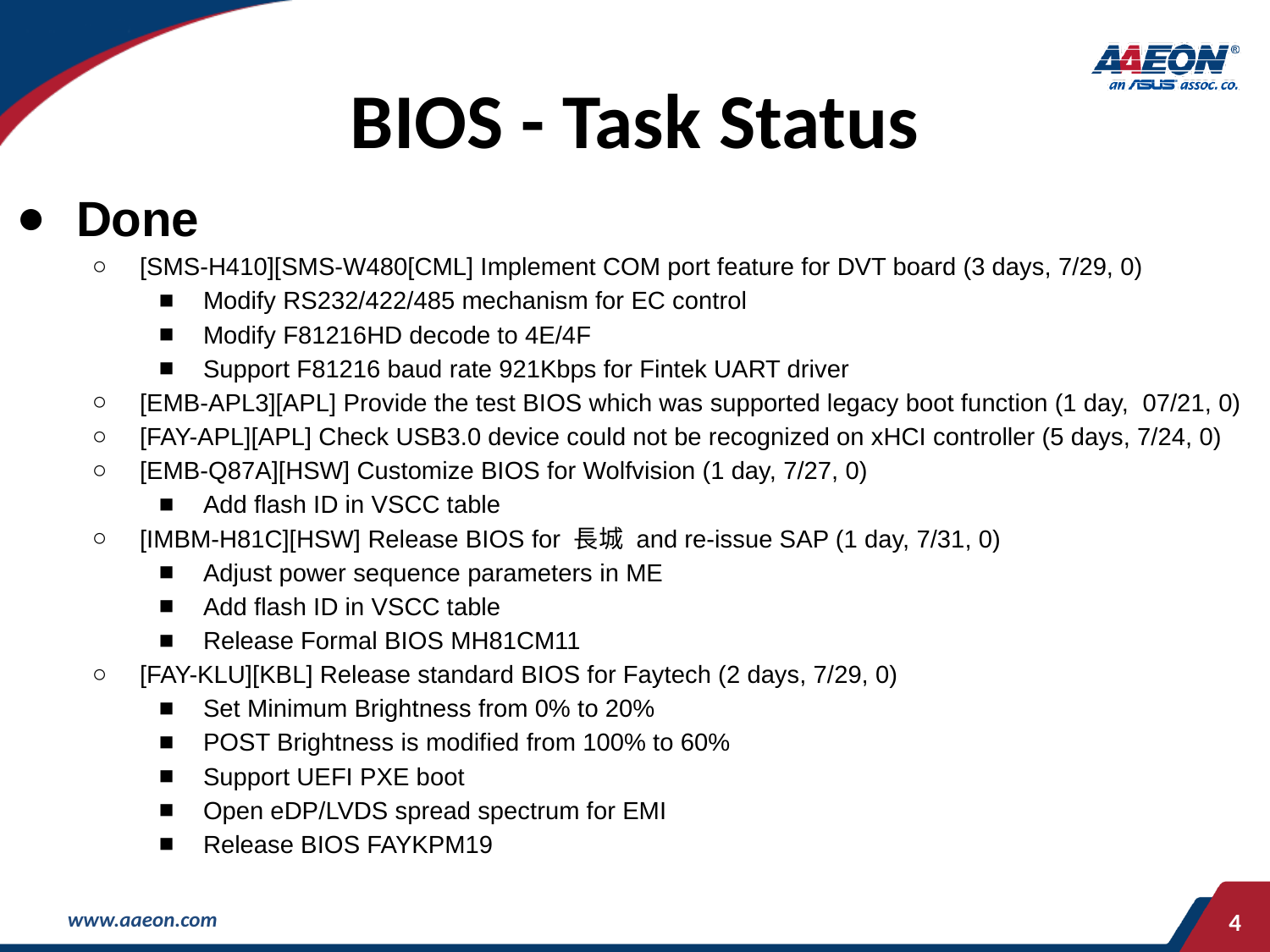

BIOS - Task Status
Done
[SMS-H410][SMS-W480[CML] Implement COM port feature for DVT board (3 days, 7/29, 0)
Modify RS232/422/485 mechanism for EC control
Modify F81216HD decode to 4E/4F
Support F81216 baud rate 921Kbps for Fintek UART driver
[EMB-APL3][APL] Provide the test BIOS which was supported legacy boot function (1 day,  07/21, 0)
[FAY-APL][APL] Check USB3.0 device could not be recognized on xHCI controller (5 days, 7/24, 0)
[EMB-Q87A][HSW] Customize BIOS for Wolfvision (1 day, 7/27, 0)
Add flash ID in VSCC table
[IMBM-H81C][HSW] Release BIOS for 長城 and re-issue SAP (1 day, 7/31, 0)
Adjust power sequence parameters in ME
Add flash ID in VSCC table
Release Formal BIOS MH81CM11
[FAY-KLU][KBL] Release standard BIOS for Faytech (2 days, 7/29, 0)
Set Minimum Brightness from 0% to 20%
POST Brightness is modified from 100% to 60%
Support UEFI PXE boot
Open eDP/LVDS spread spectrum for EMI
Release BIOS FAYKPM19

4